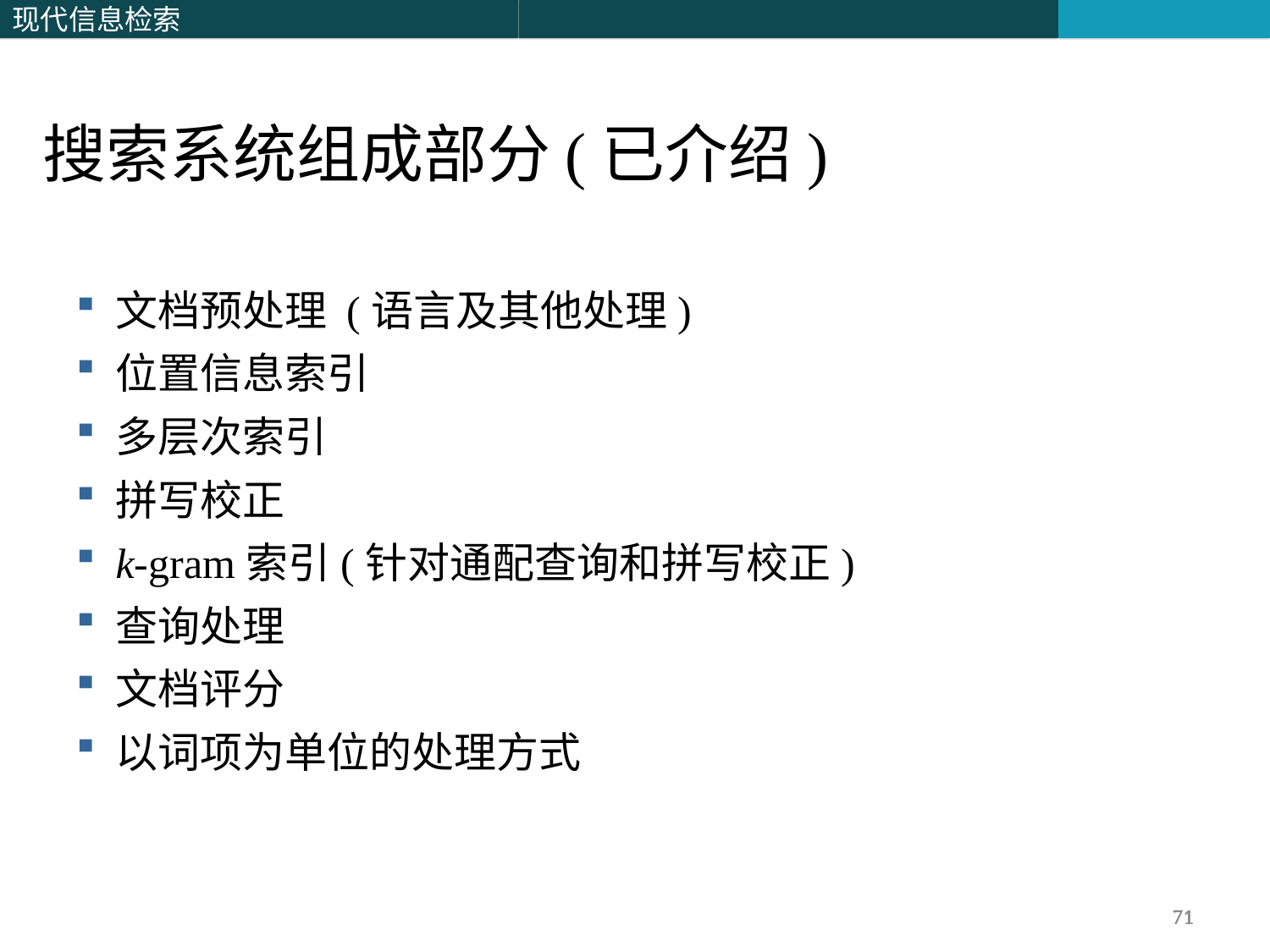

搜索系统组成部分(已介绍)
文档预处理 (语言及其他处理)
位置信息索引
多层次索引
拼写校正
k-gram索引(针对通配查询和拼写校正)
查询处理
文档评分
以词项为单位的处理方式
71
71